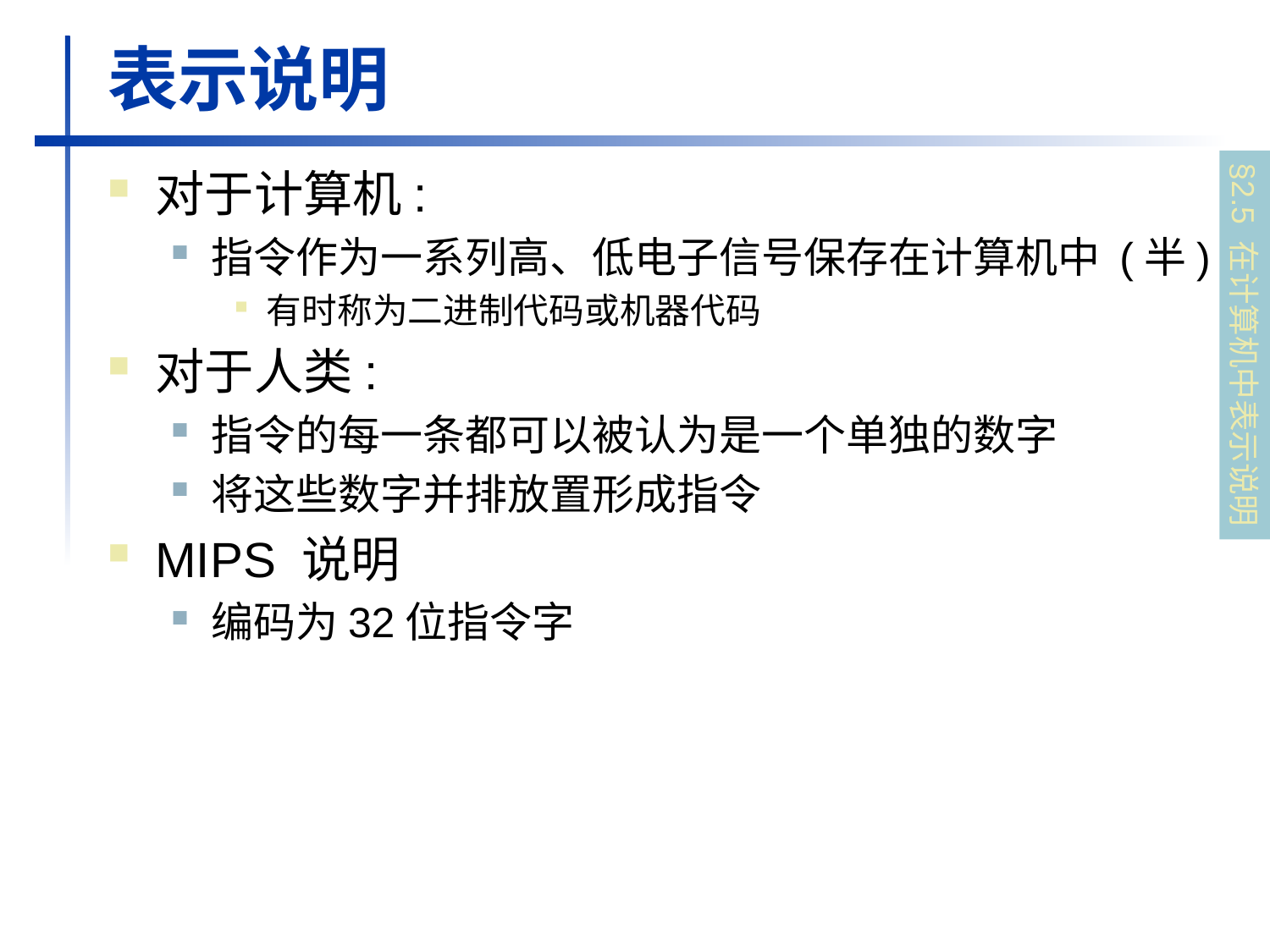

# 表示说明
对于计算机:
指令作为一系列高、低电子信号保存在计算机中 (半)
有时称为二进制代码或机器代码
对于人类:
指令的每一条都可以被认为是一个单独的数字
将这些数字并排放置形成指令
MIPS 说明
编码为32位指令字
§2.5 在计算机中表示说明